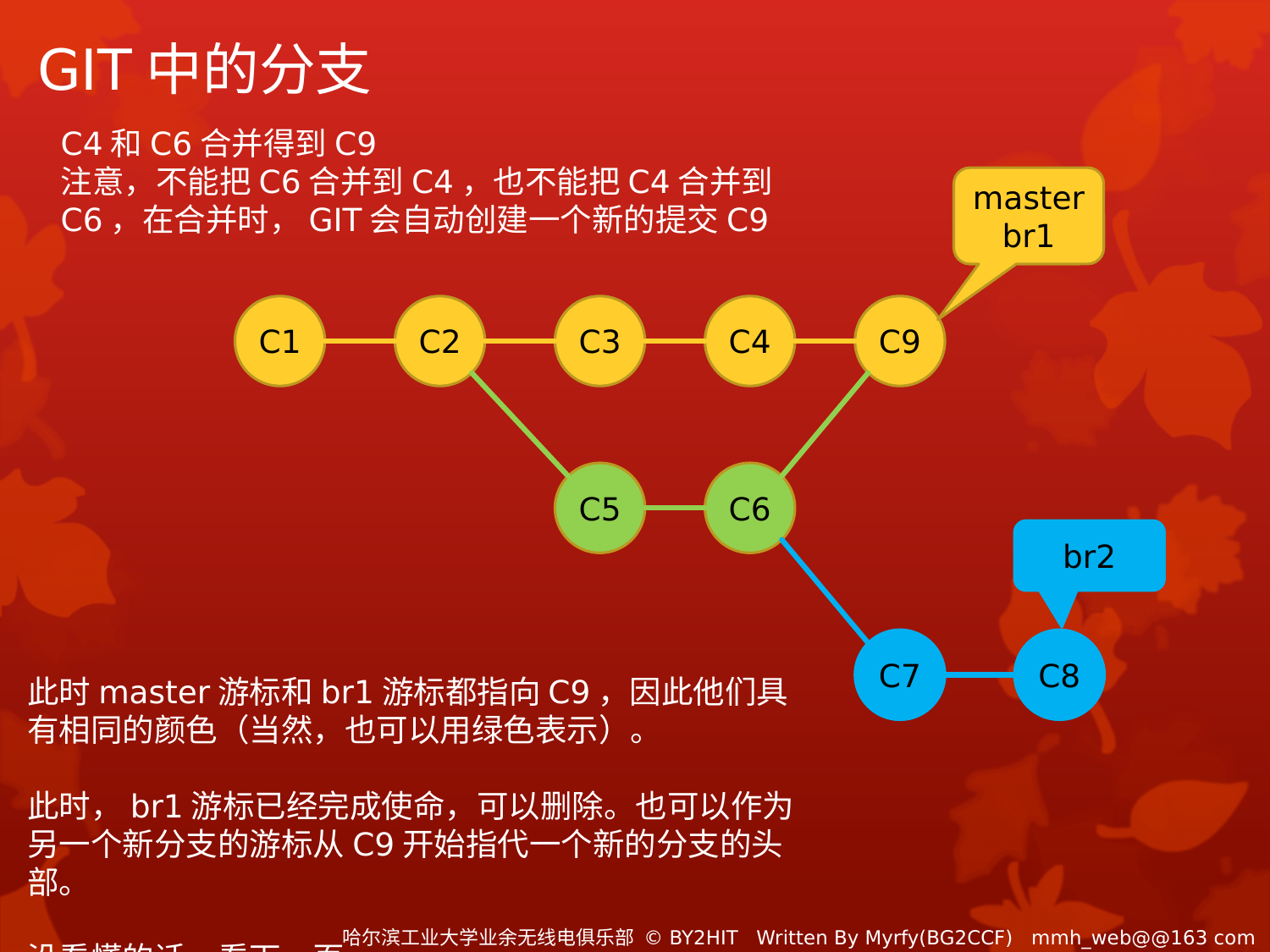

# GIT中的分支
C4和C6合并得到C9
注意，不能把C6合并到C4，也不能把C4合并到C6，在合并时，GIT会自动创建一个新的提交C9
master
br1
C1
C2
C3
C4
C9
C5
C6
br2
C7
C8
此时master游标和br1游标都指向C9，因此他们具有相同的颜色（当然，也可以用绿色表示）。

此时，br1游标已经完成使命，可以删除。也可以作为另一个新分支的游标从C9开始指代一个新的分支的头部。

没看懂的话，看下一页……